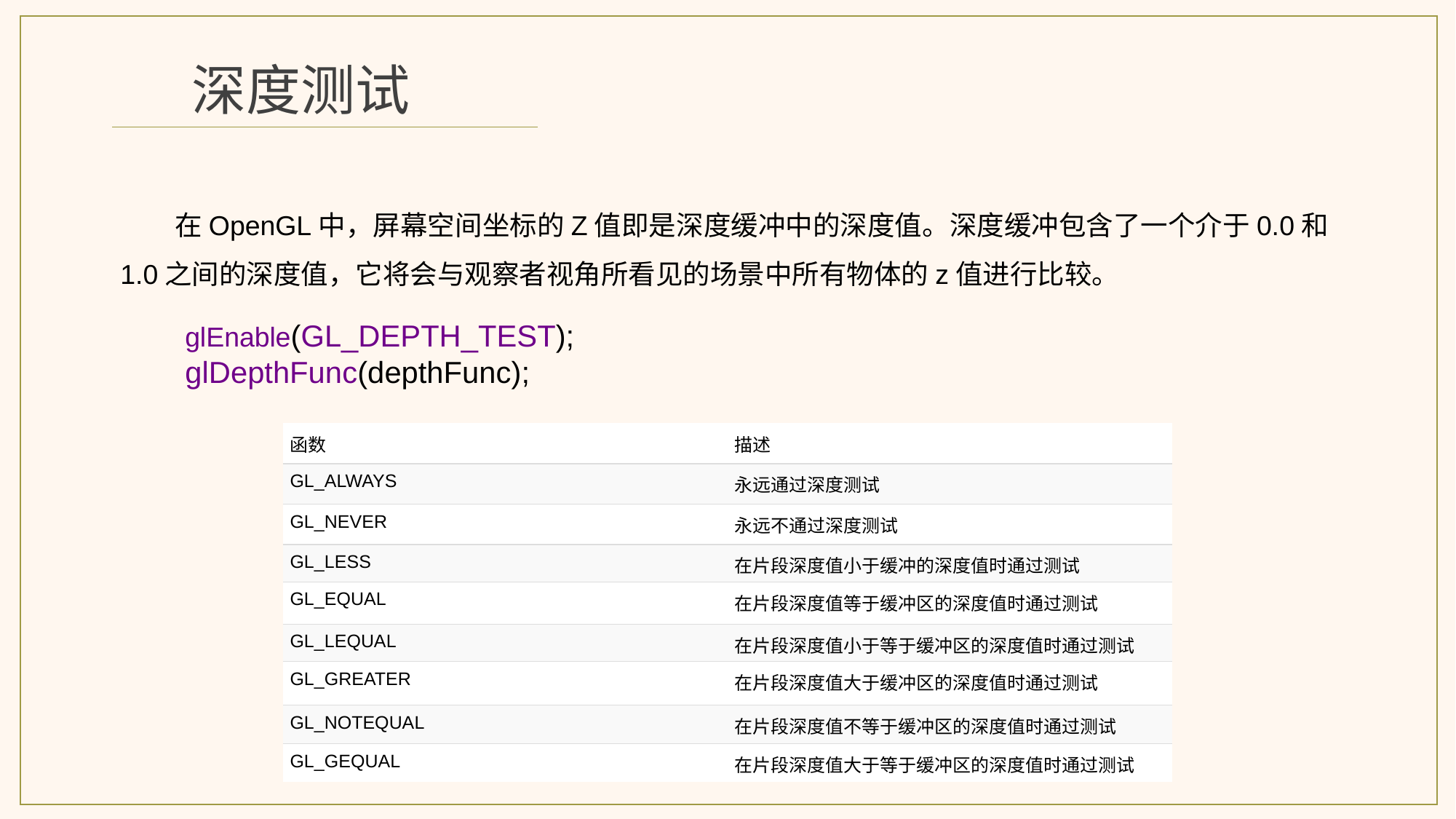

深度测试
在OpenGL中，屏幕空间坐标的Z值即是深度缓冲中的深度值。深度缓冲包含了一个介于0.0和1.0之间的深度值，它将会与观察者视角所看见的场景中所有物体的z值进行比较。
glEnable(GL_DEPTH_TEST);
glDepthFunc(depthFunc);
| 函数 | 描述 |
| --- | --- |
| GL\_ALWAYS | 永远通过深度测试 |
| GL\_NEVER | 永远不通过深度测试 |
| GL\_LESS | 在片段深度值小于缓冲的深度值时通过测试 |
| GL\_EQUAL | 在片段深度值等于缓冲区的深度值时通过测试 |
| GL\_LEQUAL | 在片段深度值小于等于缓冲区的深度值时通过测试 |
| GL\_GREATER | 在片段深度值大于缓冲区的深度值时通过测试 |
| GL\_NOTEQUAL | 在片段深度值不等于缓冲区的深度值时通过测试 |
| GL\_GEQUAL | 在片段深度值大于等于缓冲区的深度值时通过测试 |